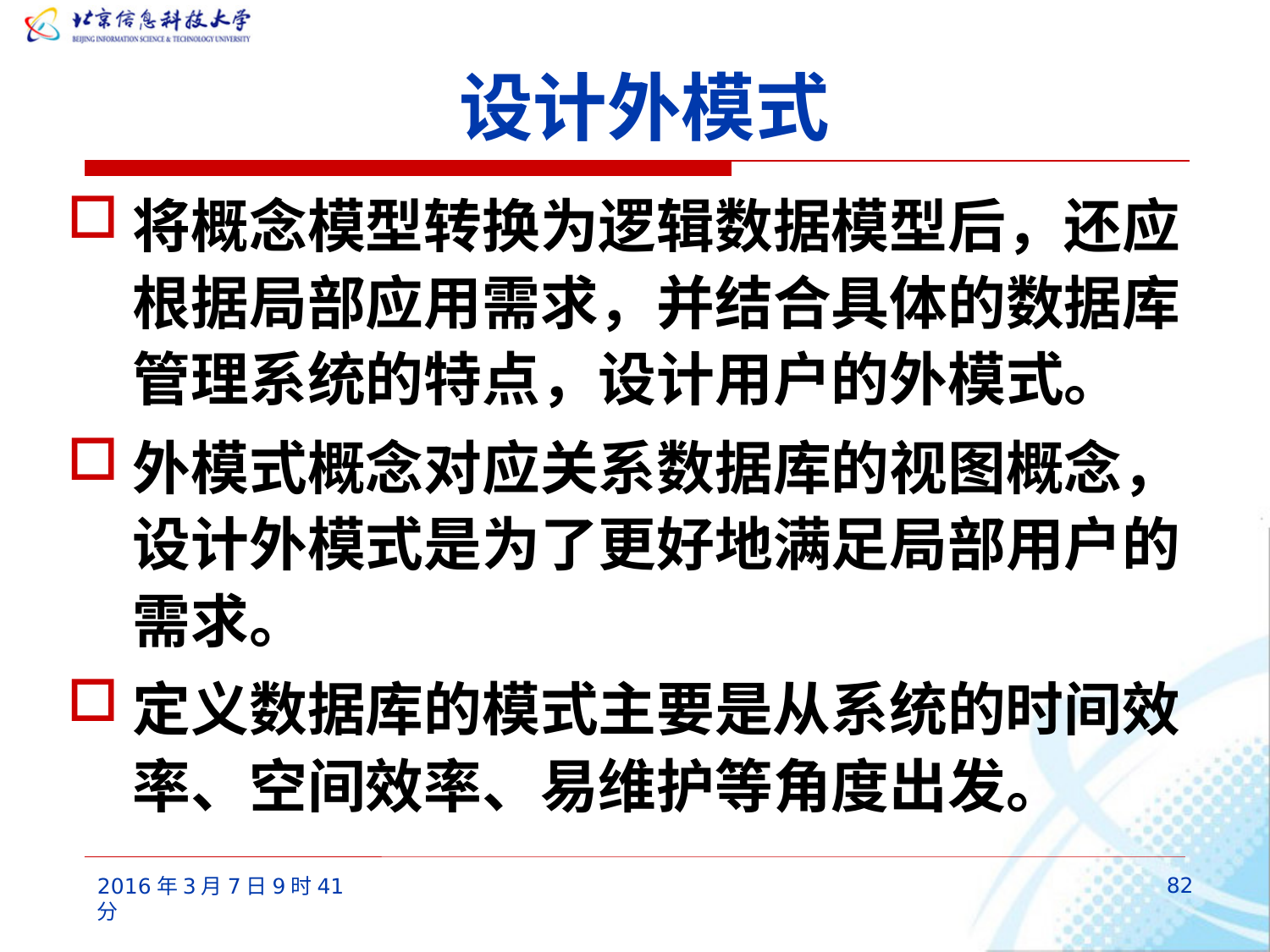

# 设计外模式
将概念模型转换为逻辑数据模型后，还应根据局部应用需求，并结合具体的数据库管理系统的特点，设计用户的外模式。
外模式概念对应关系数据库的视图概念，设计外模式是为了更好地满足局部用户的需求。
定义数据库的模式主要是从系统的时间效率、空间效率、易维护等角度出发。
2016年3月7日9时41分